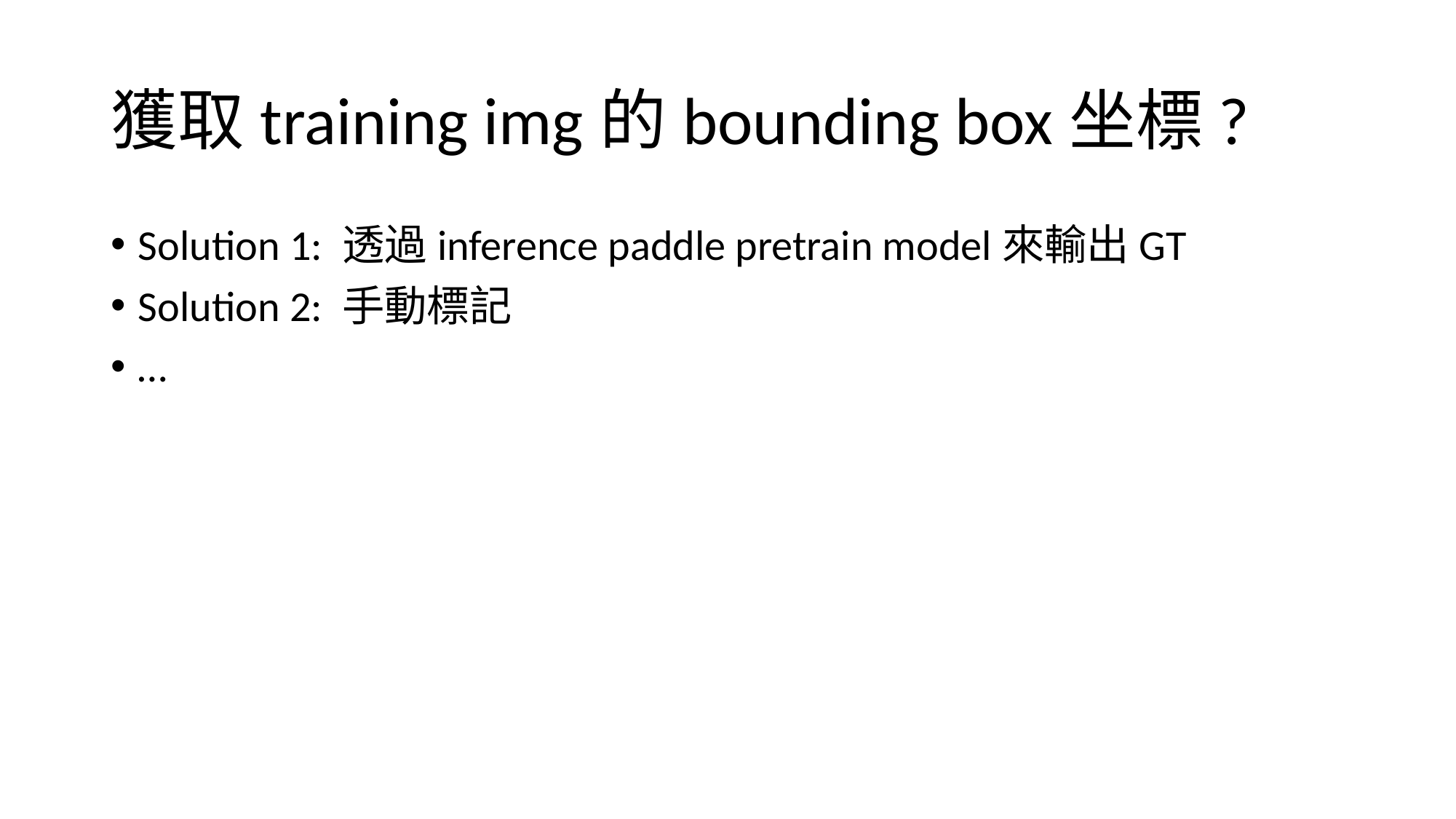

# 獲取training img的bounding box坐標?
Solution 1: 透過inference paddle pretrain model來輸出GT
Solution 2: 手動標記
…